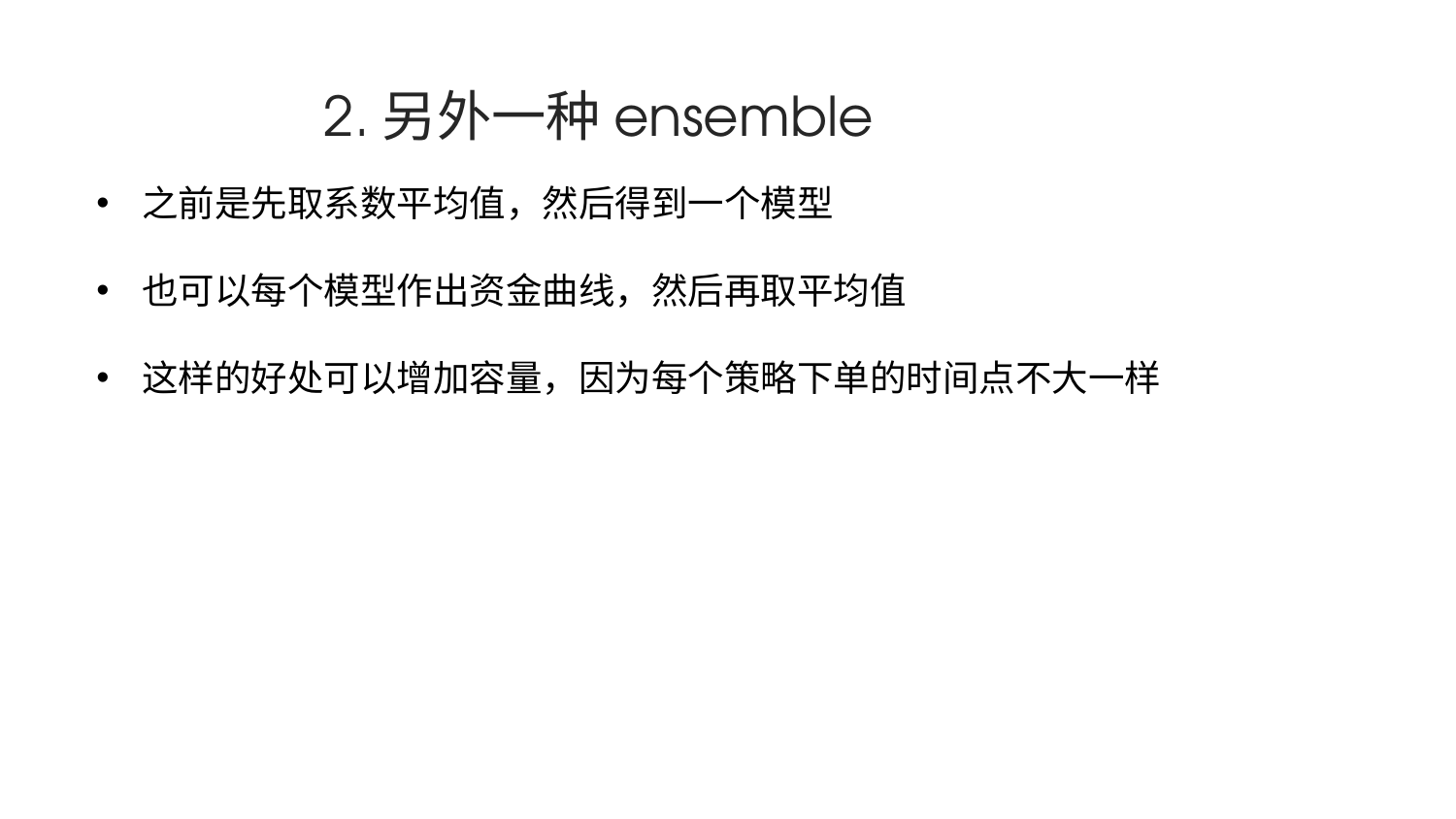

# 2.另外一种ensemble
之前是先取系数平均值，然后得到一个模型

也可以每个模型作出资金曲线，然后再取平均值

这样的好处可以增加容量，因为每个策略下单的时间点不大一样